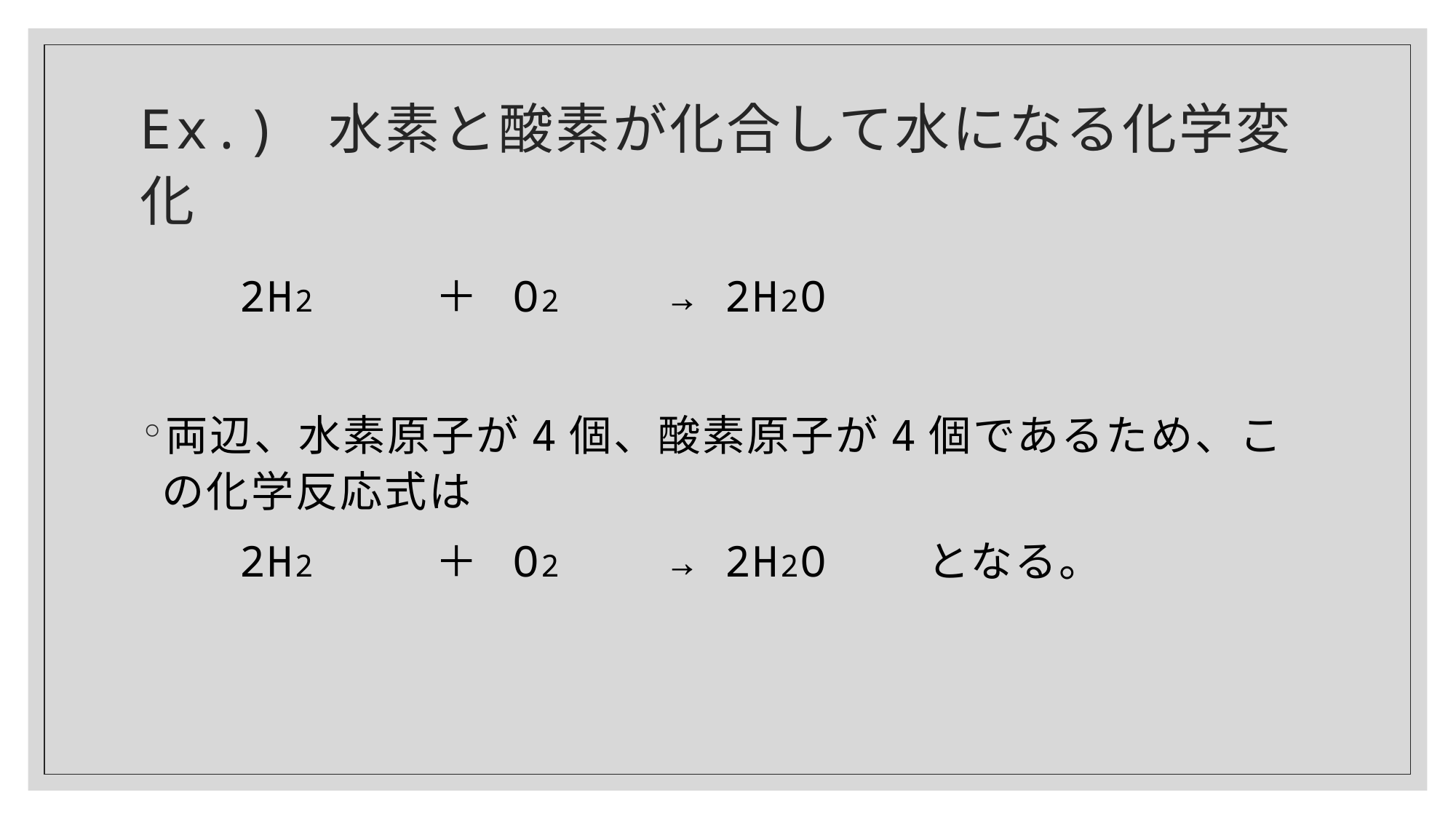

# Ex.) 水素と酸素が化合して水になる化学変化
　　2H2    ＋  O2     → 2H2O

両辺、水素原子が4個、酸素原子が4個であるため、この化学反応式は
　　2H2    ＋  O2     → 2H2O　　となる。